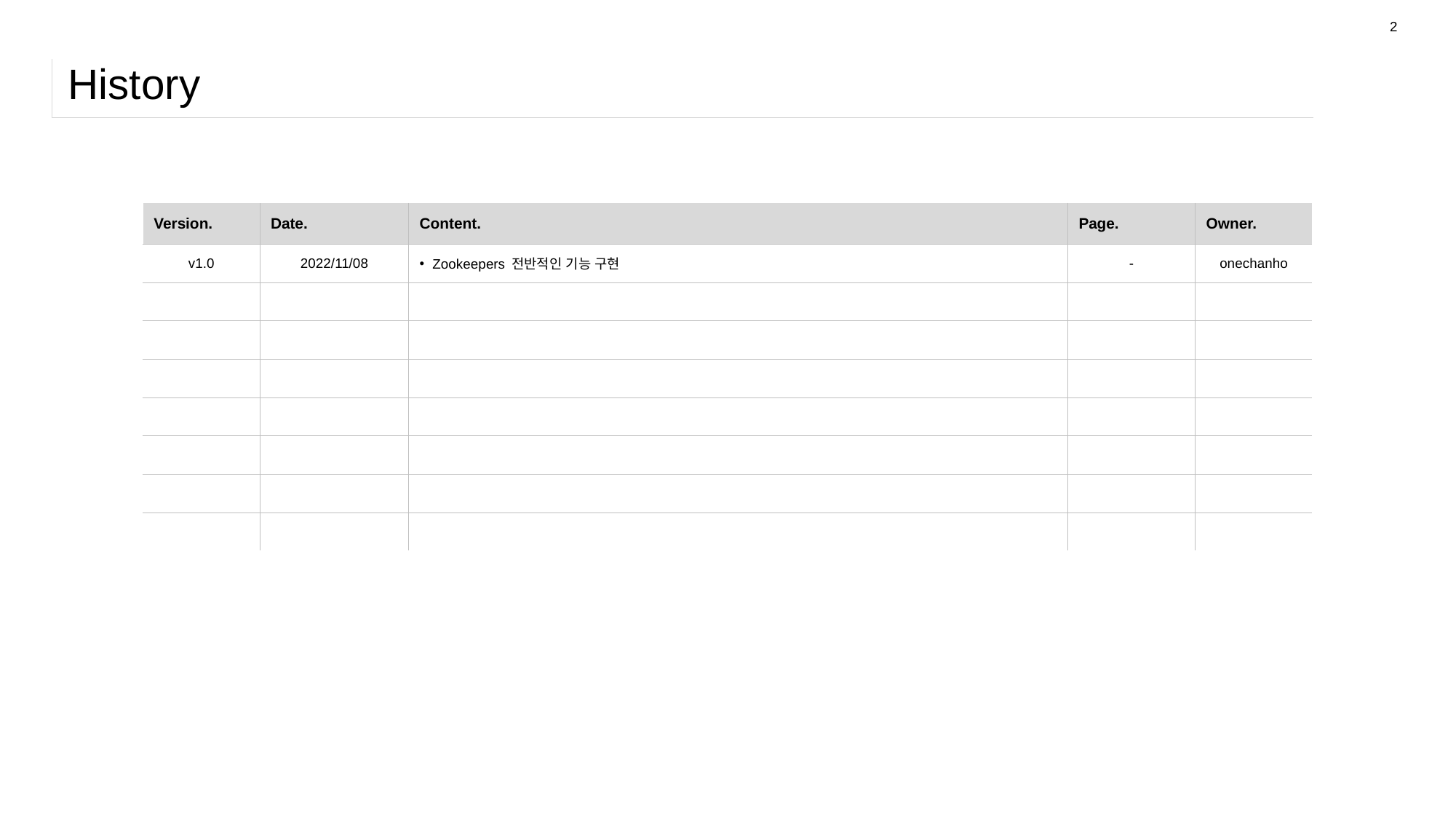

2
# History
| Version. | Date. | Content. | Page. | Owner. |
| --- | --- | --- | --- | --- |
| v1.0 | 2022/11/08 | Zookeepers 전반적인 기능 구현 | - | onechanho |
|  |  |  |  |  |
|  |  |  |  |  |
|  |  |  |  |  |
|  |  |  |  |  |
|  |  |  |  |  |
|  |  |  |  |  |
|  |  |  |  |  |